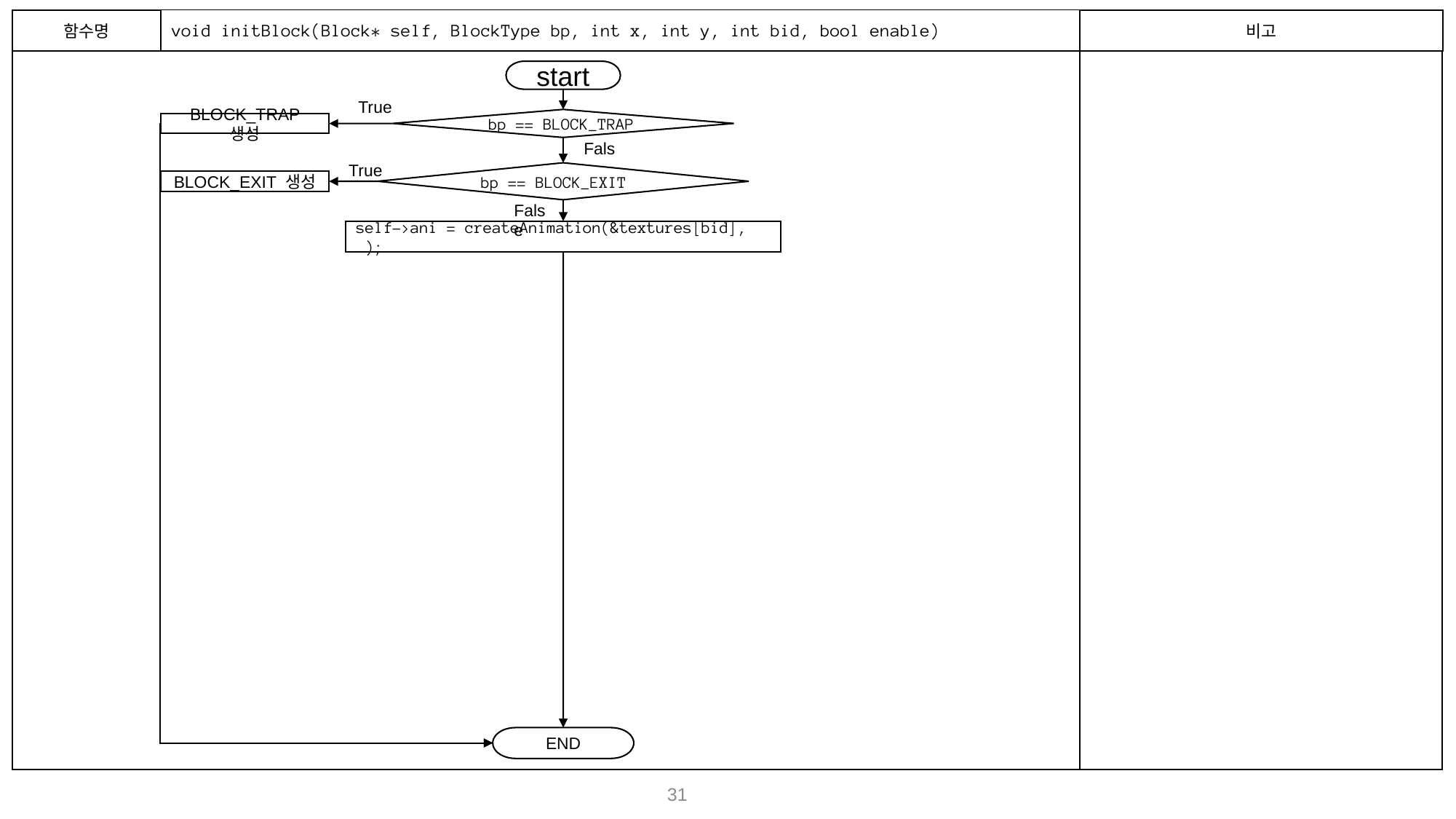

함수명
# void initBlock(Block* self, BlockType bp, int x, int y, int bid, bool enable)
비고

start
True
bp == BLOCK_TRAP
BLOCK_TRAP 생성
False
True
bp == BLOCK_EXIT
BLOCK_EXIT 생성
False
self->ani = createAnimation(&textures[bid],…);
END
31